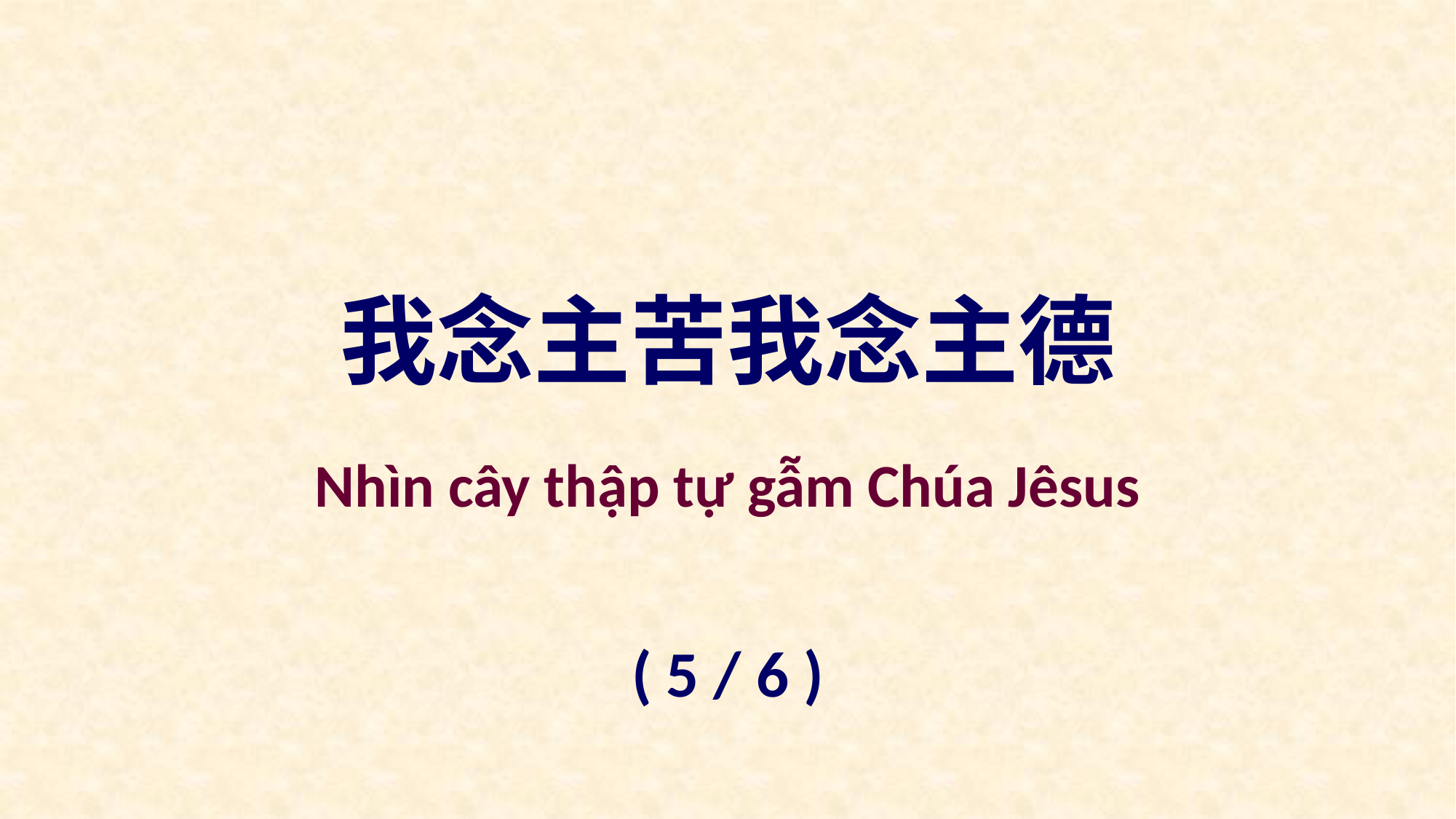

我念主苦我念主德
Nhìn cây thập tự gẫm Chúa Jêsus
( 5 / 6 )